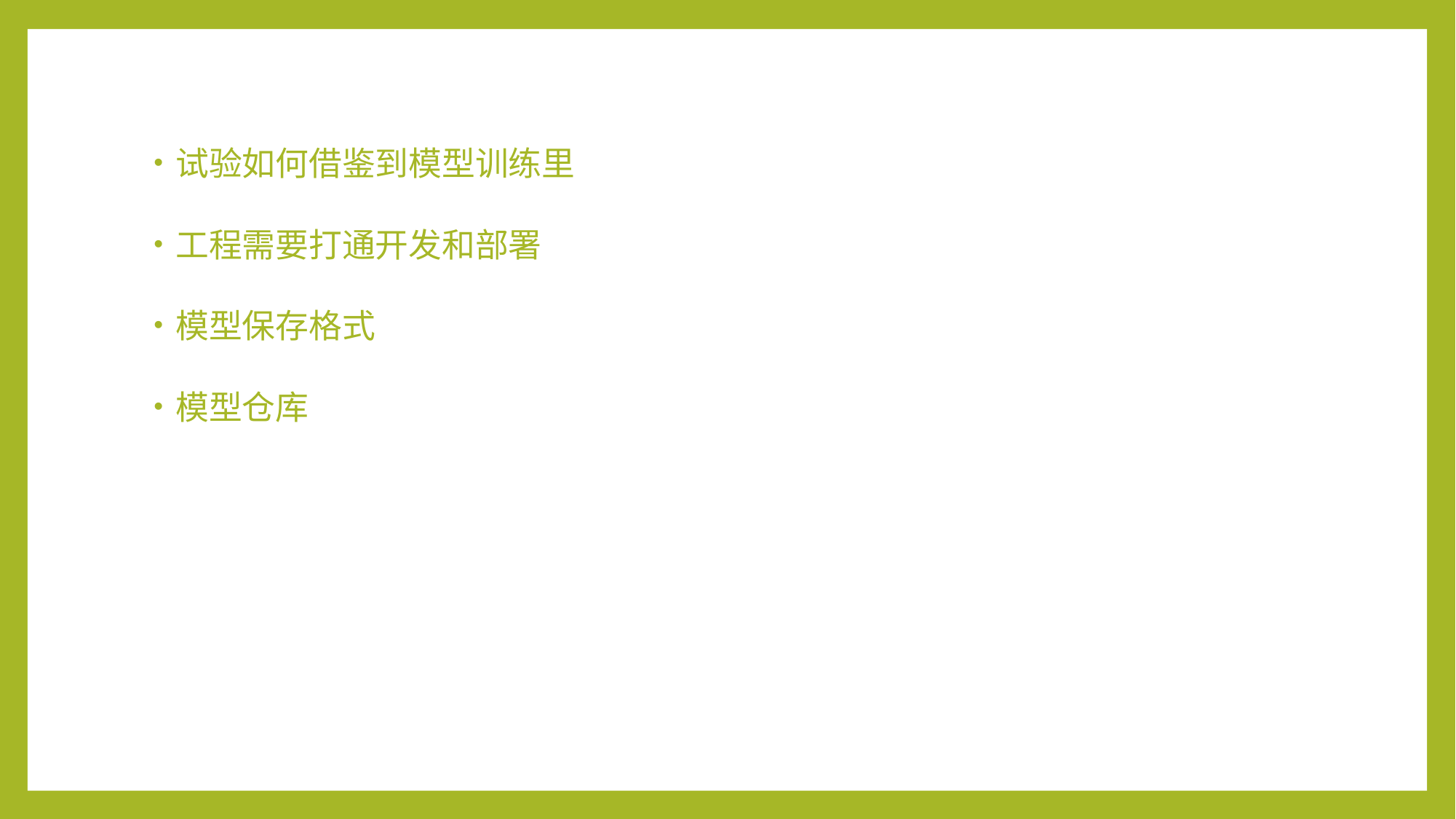

试验如何借鉴到模型训练里
工程需要打通开发和部署
模型保存格式
模型仓库